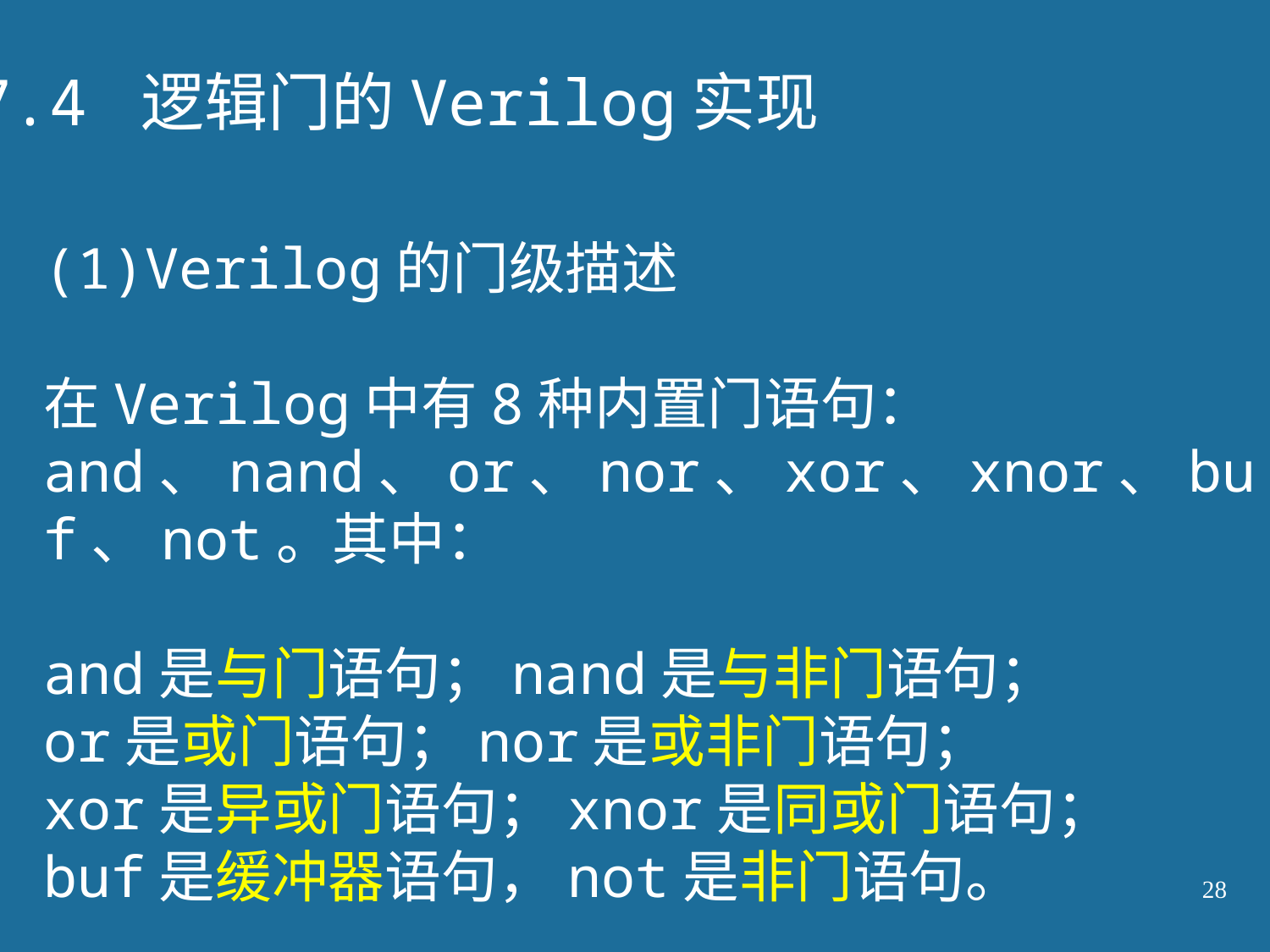

7.4 逻辑门的Verilog实现
(1)Verilog的门级描述

在Verilog中有8种内置门语句：and、nand、or、nor、xor、xnor、buf、not。其中：

and是与门语句；nand是与非门语句；
or是或门语句；nor是或非门语句；
xor是异或门语句；xnor是同或门语句；
buf是缓冲器语句，not是非门语句。
28